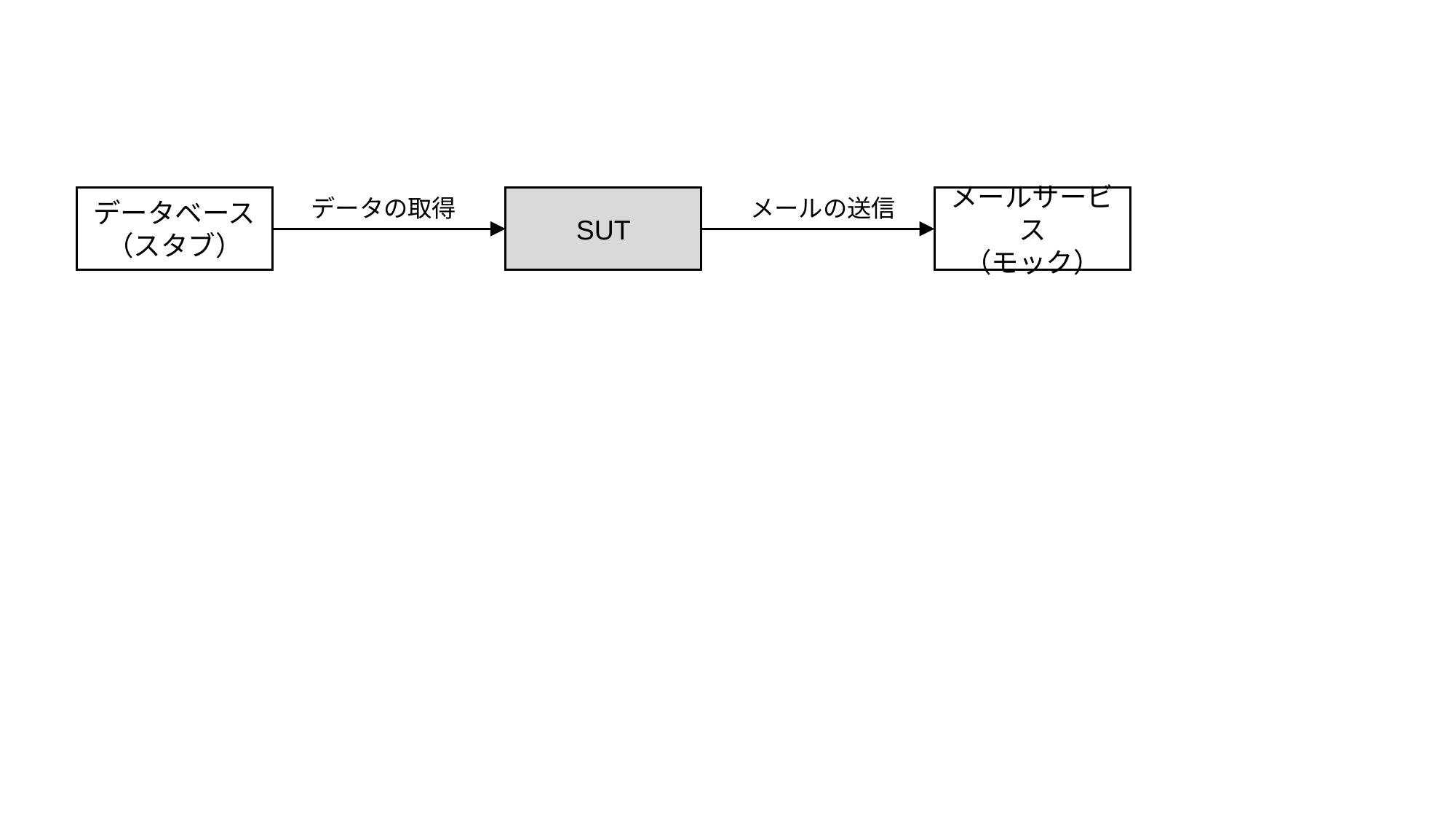

データベース
（スタブ）
データの取得
SUT
メールの送信
メールサービス
（モック）